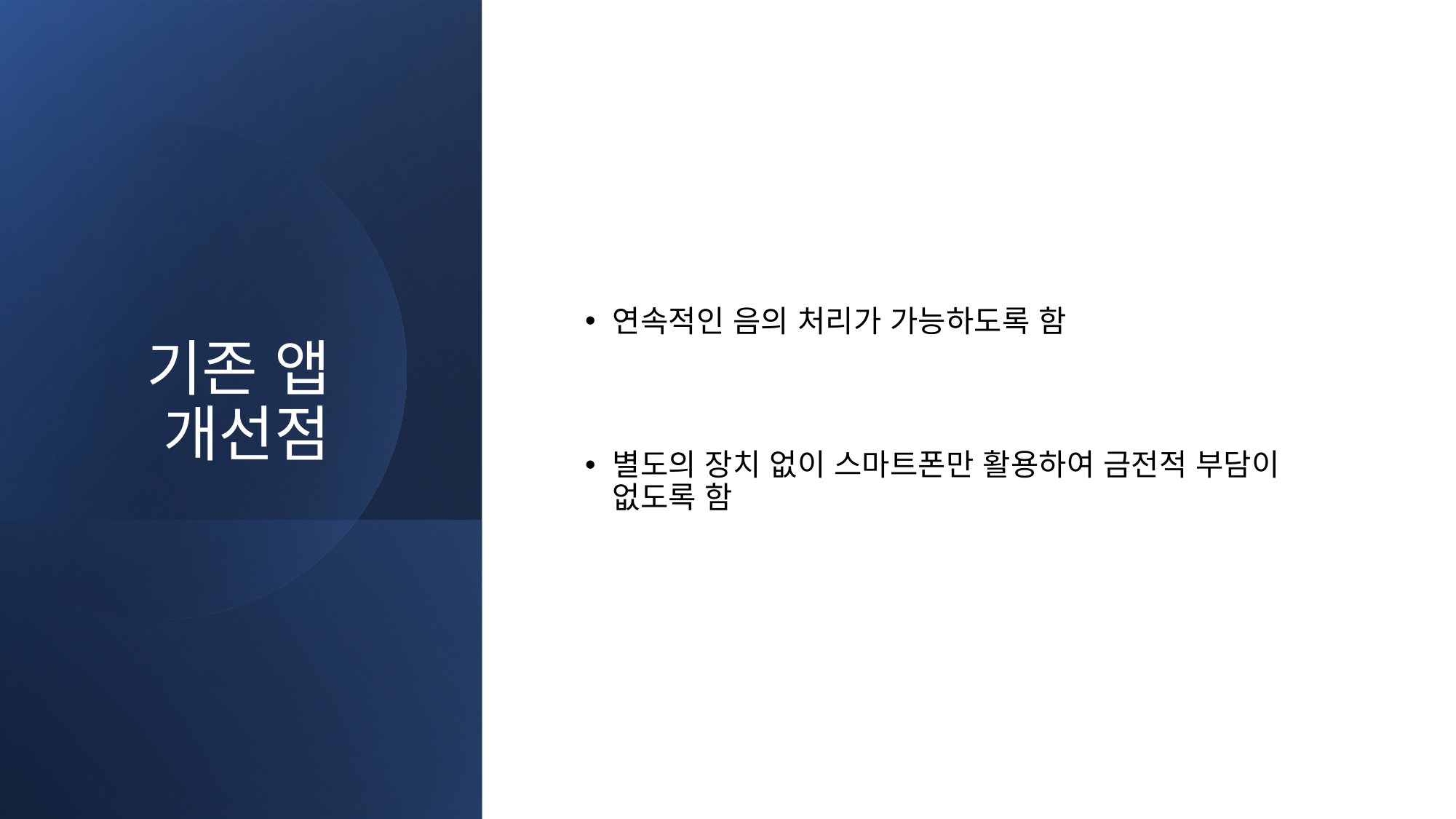

# 기존 앱 개선점

연속적인 음의 처리가 가능하도록 함

별도의 장치 없이 스마트폰만 활용하여 금전적 부담이 없도록 함